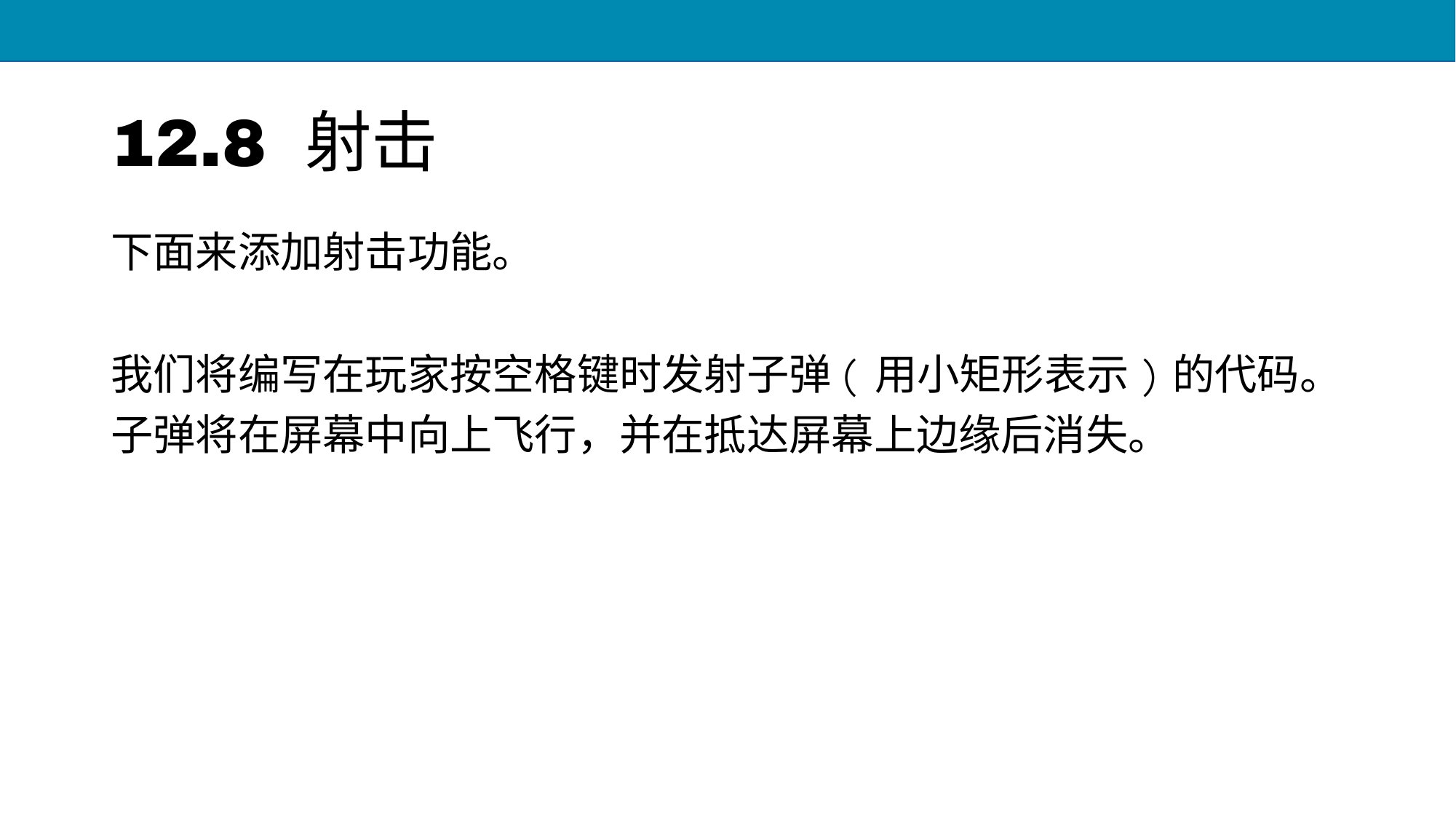

# 12.8 射击
下面来添加射击功能。

我们将编写在玩家按空格键时发射子弹(用小矩形表示)的代码。
子弹将在屏幕中向上飞行，并在抵达屏幕上边缘后消失。